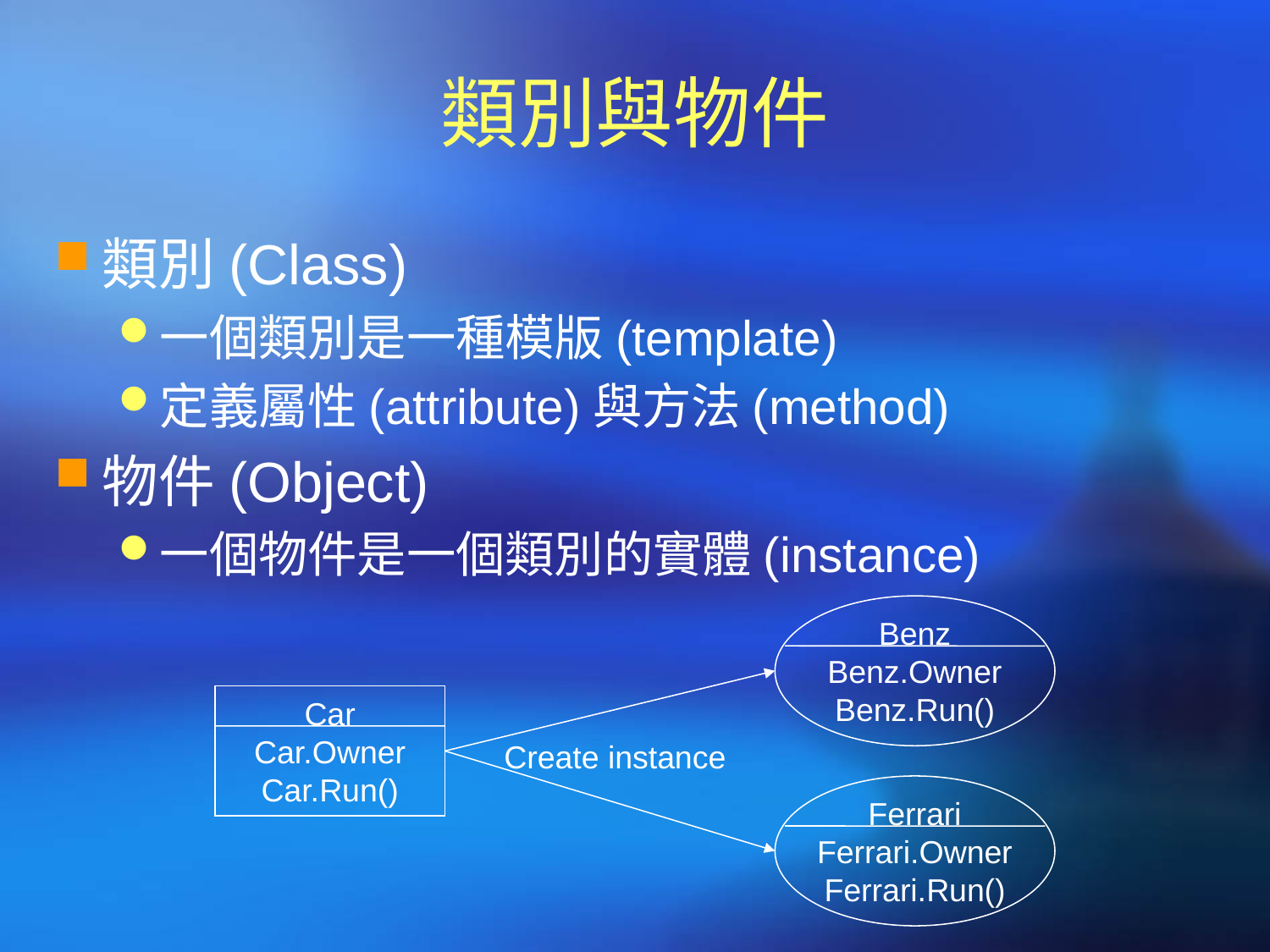

# 類別與物件
類別(Class)
一個類別是一種模版(template)
定義屬性(attribute)與方法(method)
物件(Object)
一個物件是一個類別的實體(instance)

Benz
Benz.Owner
Benz.Run()

Car
Car.Owner
Car.Run()
Create instance

Ferrari
Ferrari.Owner
Ferrari.Run()